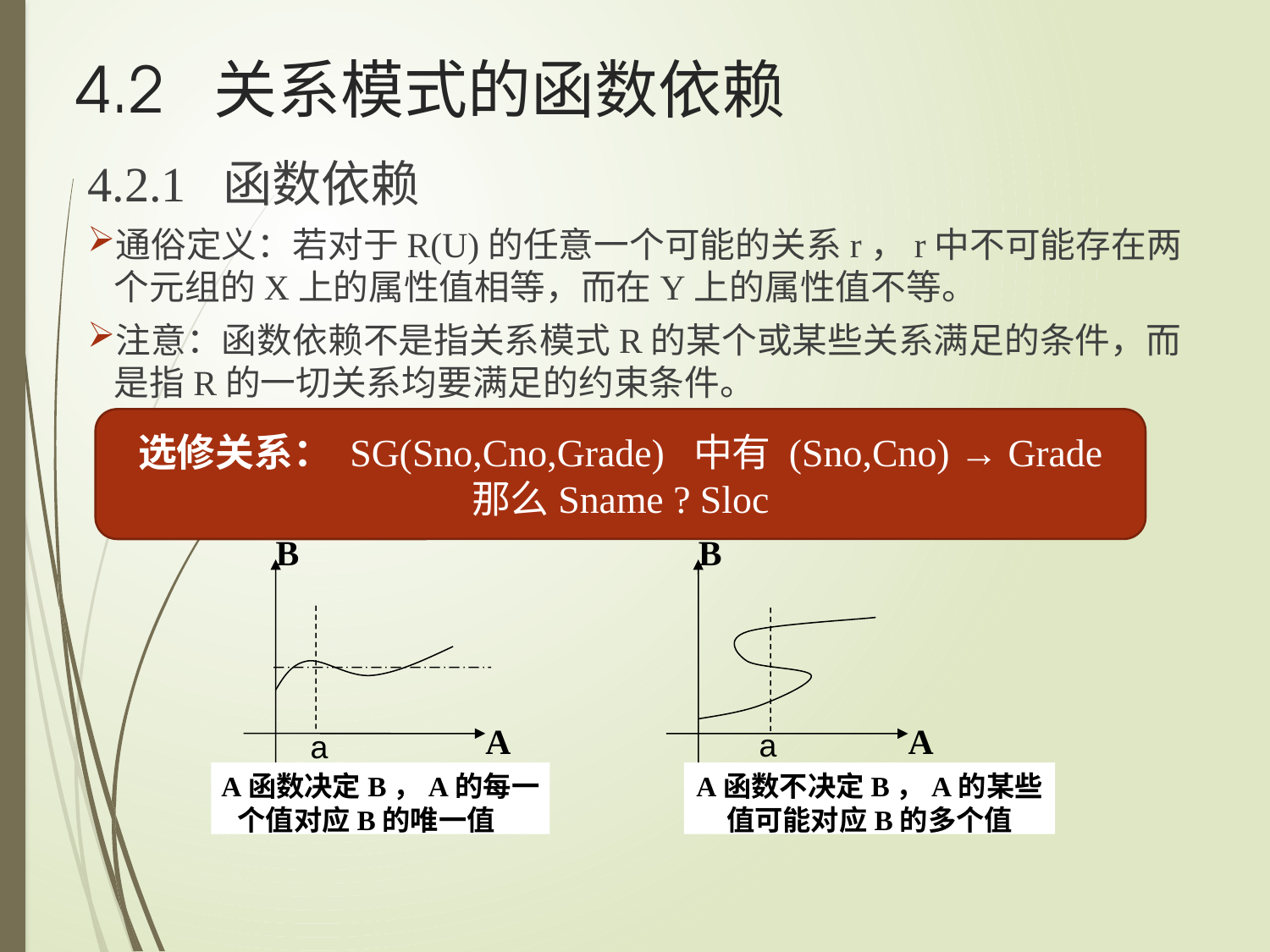

4.2  关系模式的函数依赖
4.2.1  函数依赖
通俗定义：若对于R(U)的任意一个可能的关系r，r中不可能存在两个元组的X上的属性值相等，而在Y上的属性值不等。
注意：函数依赖不是指关系模式R的某个或某些关系满足的条件，而是指R的一切关系均要满足的约束条件。
选修关系： SG(Sno,Cno,Grade)  中有 (Sno,Cno) → Grade
那么Sname ? Sloc

B
B

A
A

A函数决定B，A的每一个值对应B的唯一值
A函数不决定B，A的某些值可能对应B的多个值

a
a